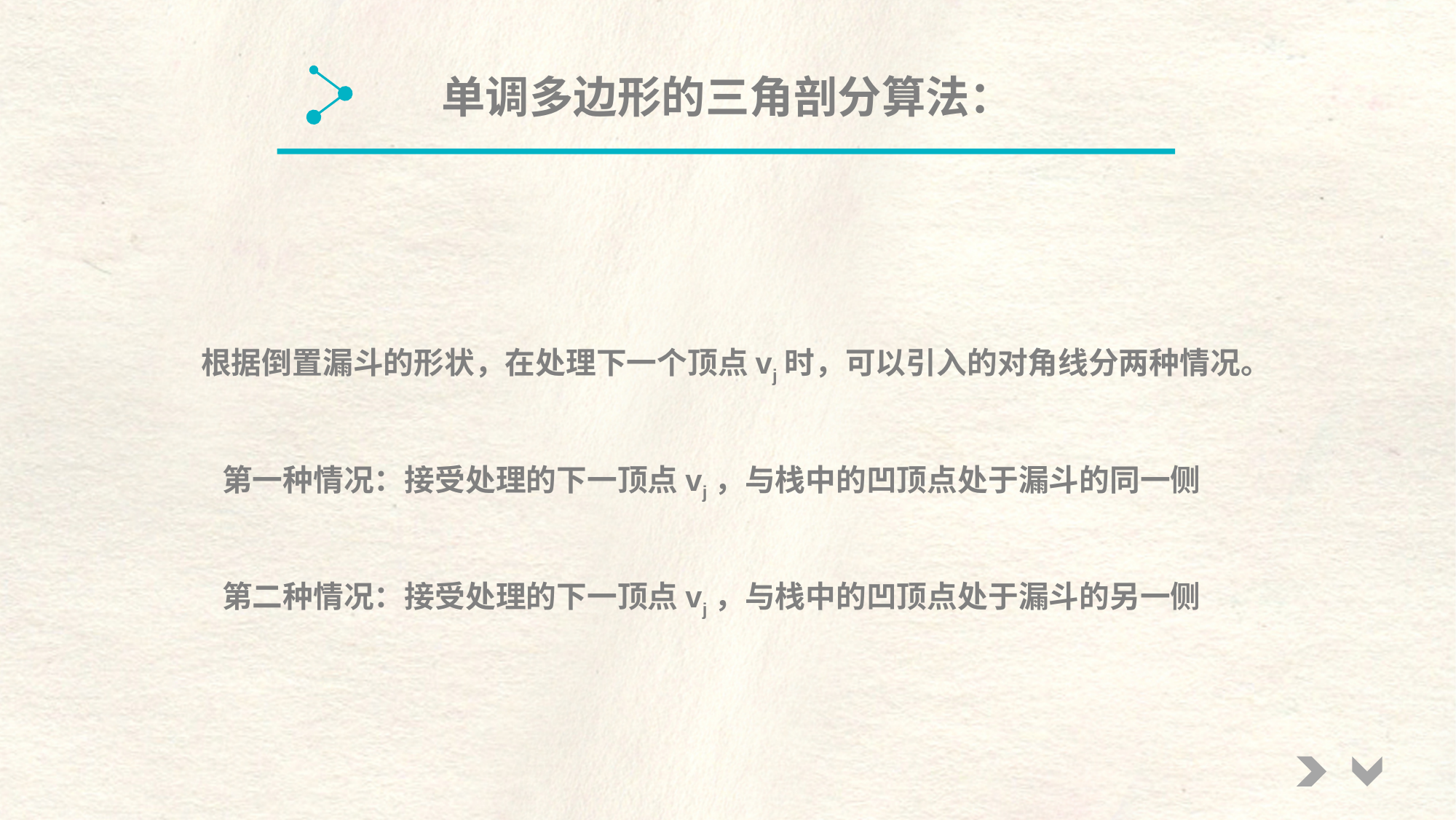

单调多边形的三角剖分算法：

根据倒置漏斗的形状，在处理下一个顶点vj时，可以引入的对角线分两种情况。

  第一种情况：接受处理的下一顶点vj，与栈中的凹顶点处于漏斗的同一侧

  第二种情况：接受处理的下一顶点vj，与栈中的凹顶点处于漏斗的另一侧